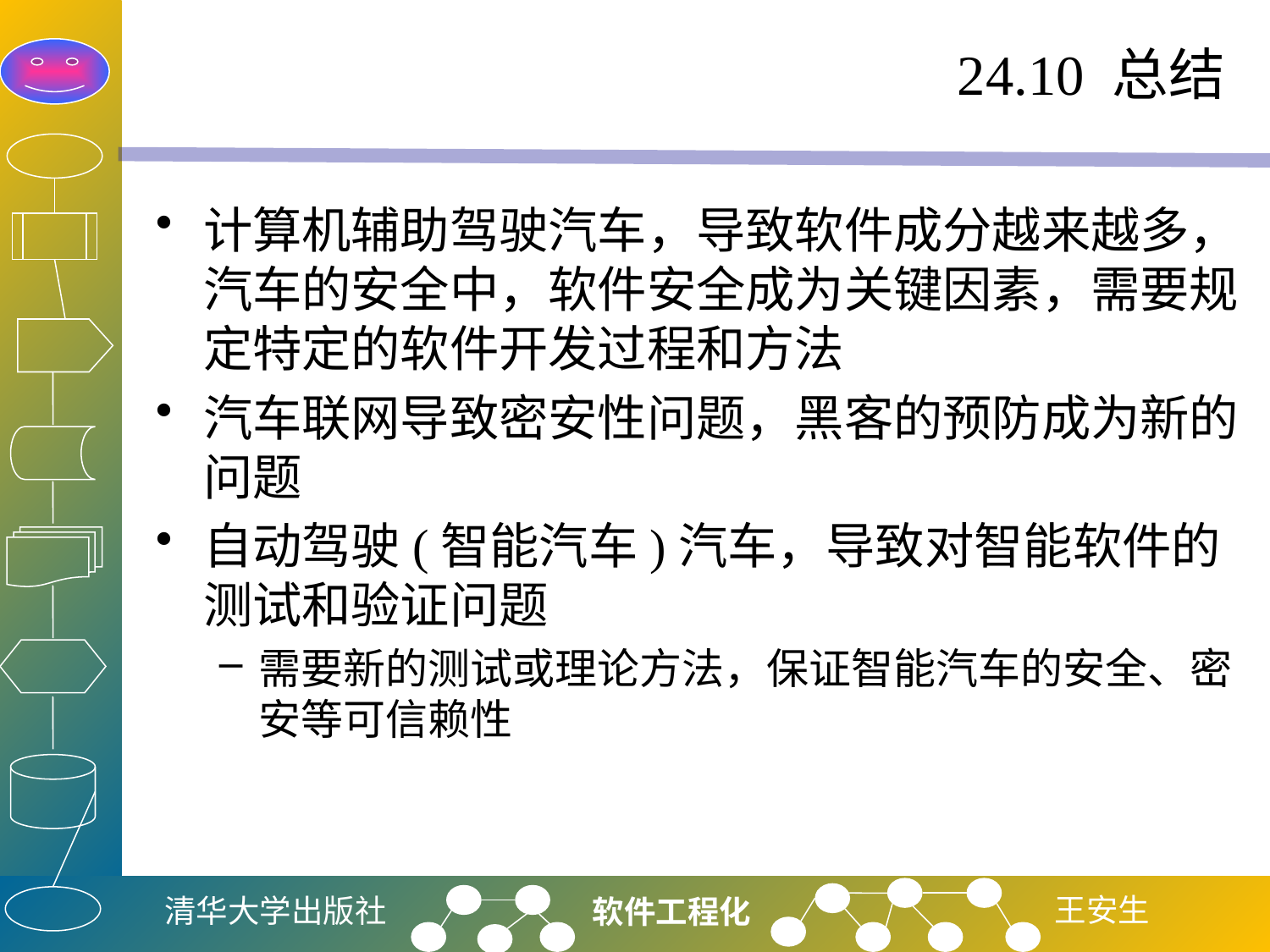

# 24.10 总结
计算机辅助驾驶汽车，导致软件成分越来越多，汽车的安全中，软件安全成为关键因素，需要规定特定的软件开发过程和方法
汽车联网导致密安性问题，黑客的预防成为新的问题
自动驾驶(智能汽车)汽车，导致对智能软件的测试和验证问题
需要新的测试或理论方法，保证智能汽车的安全、密安等可信赖性